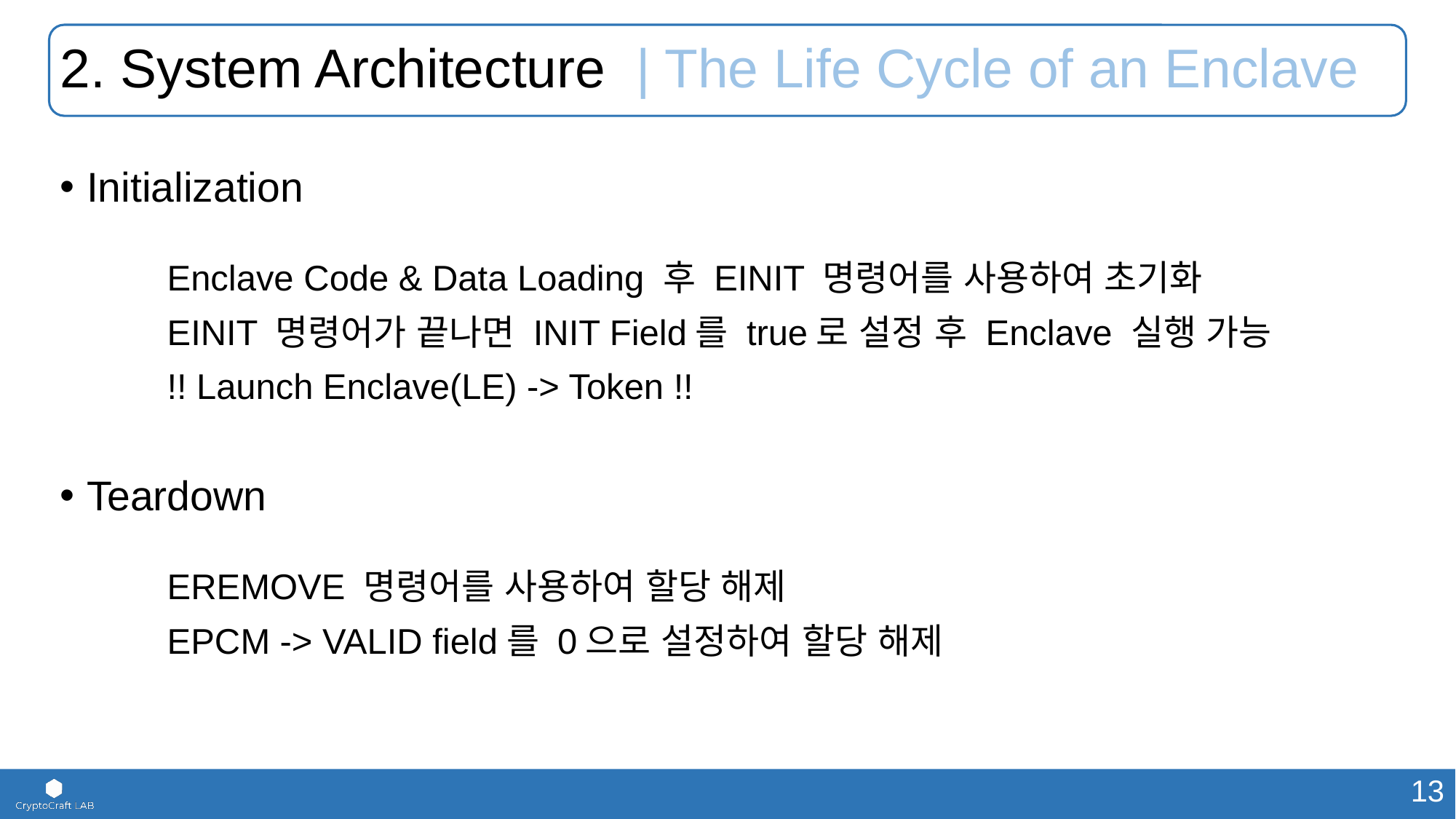

# 2. System Architecture  | The Life Cycle of an Enclave
Initialization

	Enclave Code & Data Loading 후 EINIT 명령어를 사용하여 초기화
	EINIT 명령어가 끝나면 INIT Field를 true로 설정 후 Enclave 실행 가능
	!! Launch Enclave(LE) -> Token !!

Teardown

	EREMOVE 명령어를 사용하여 할당 해제
	EPCM -> VALID field를 0으로 설정하여 할당 해제